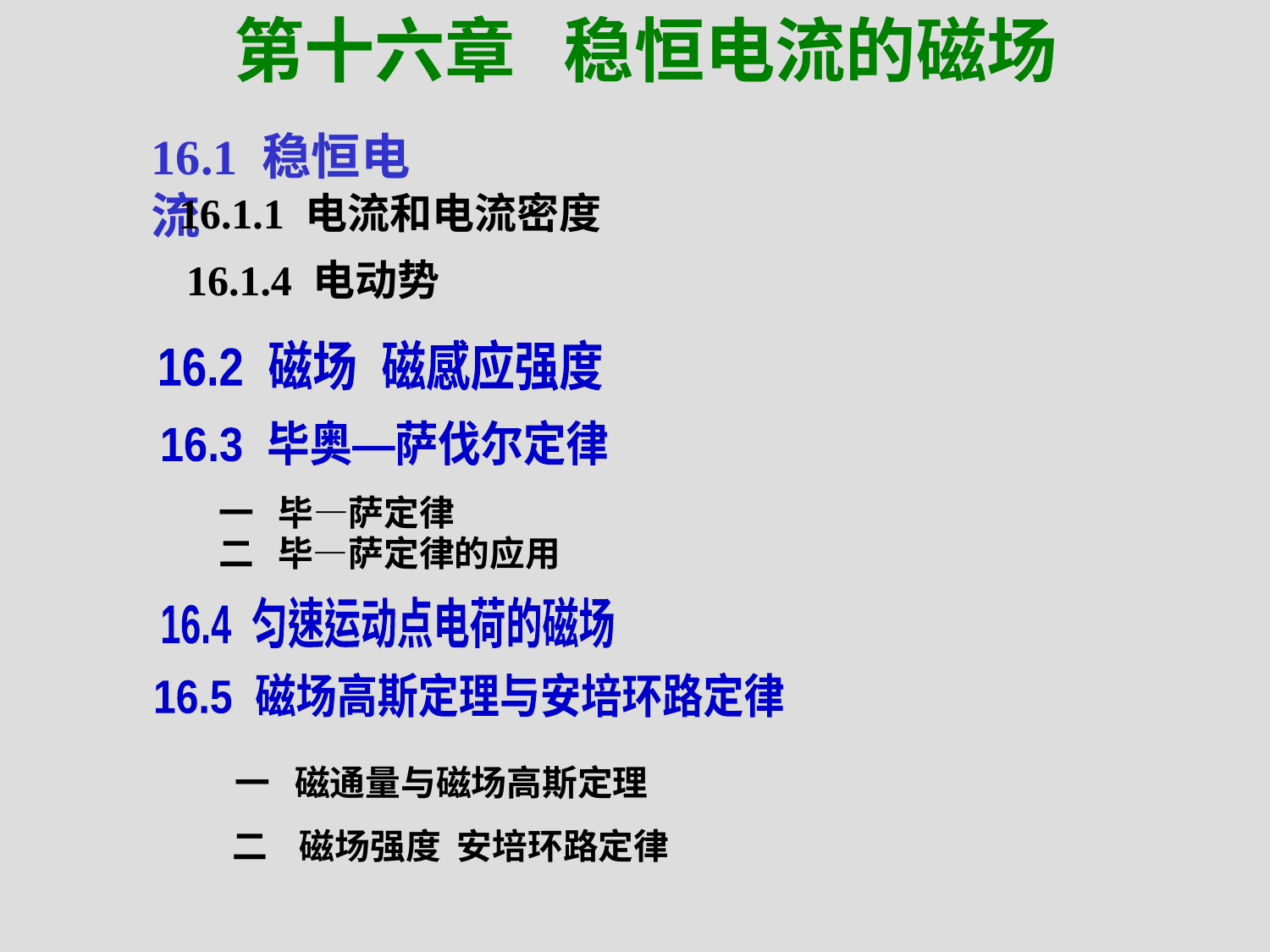

第十六章   稳恒电流的磁场
16.1 稳恒电流
16.1.1 电流和电流密度
16.1.4 电动势
16.2  磁场  磁感应强度
16.3  毕奥—萨伐尔定律
一   毕—萨定律
二   毕—萨定律的应用
16.4  匀速运动点电荷的磁场
16.5  磁场高斯定理与安培环路定律
一   磁通量与磁场高斯定理
二    磁场强度  安培环路定律